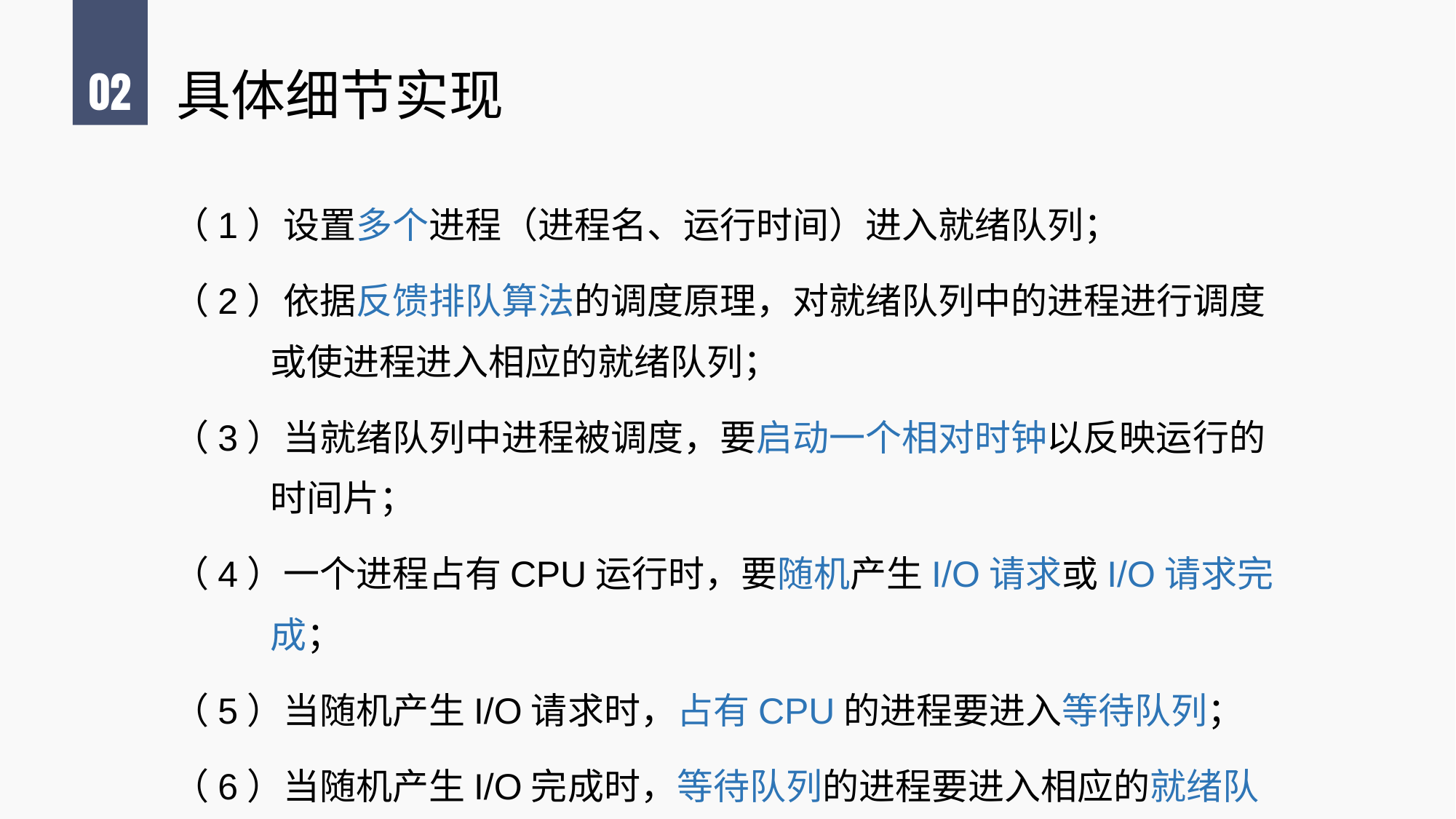

具体细节实现
02
（1）设置多个进程（进程名、运行时间）进入就绪队列；
（2）依据反馈排队算法的调度原理，对就绪队列中的进程进行调度或使进程进入相应的就绪队列；
（3）当就绪队列中进程被调度，要启动一个相对时钟以反映运行的时间片；
（4）一个进程占有CPU运行时，要随机产生I/O请求或I/O请求完成；
（5）当随机产生I/O请求时，占有CPU的进程要进入等待队列；
（6）当随机产生I/O完成时，等待队列的进程要进入相应的就绪队列；